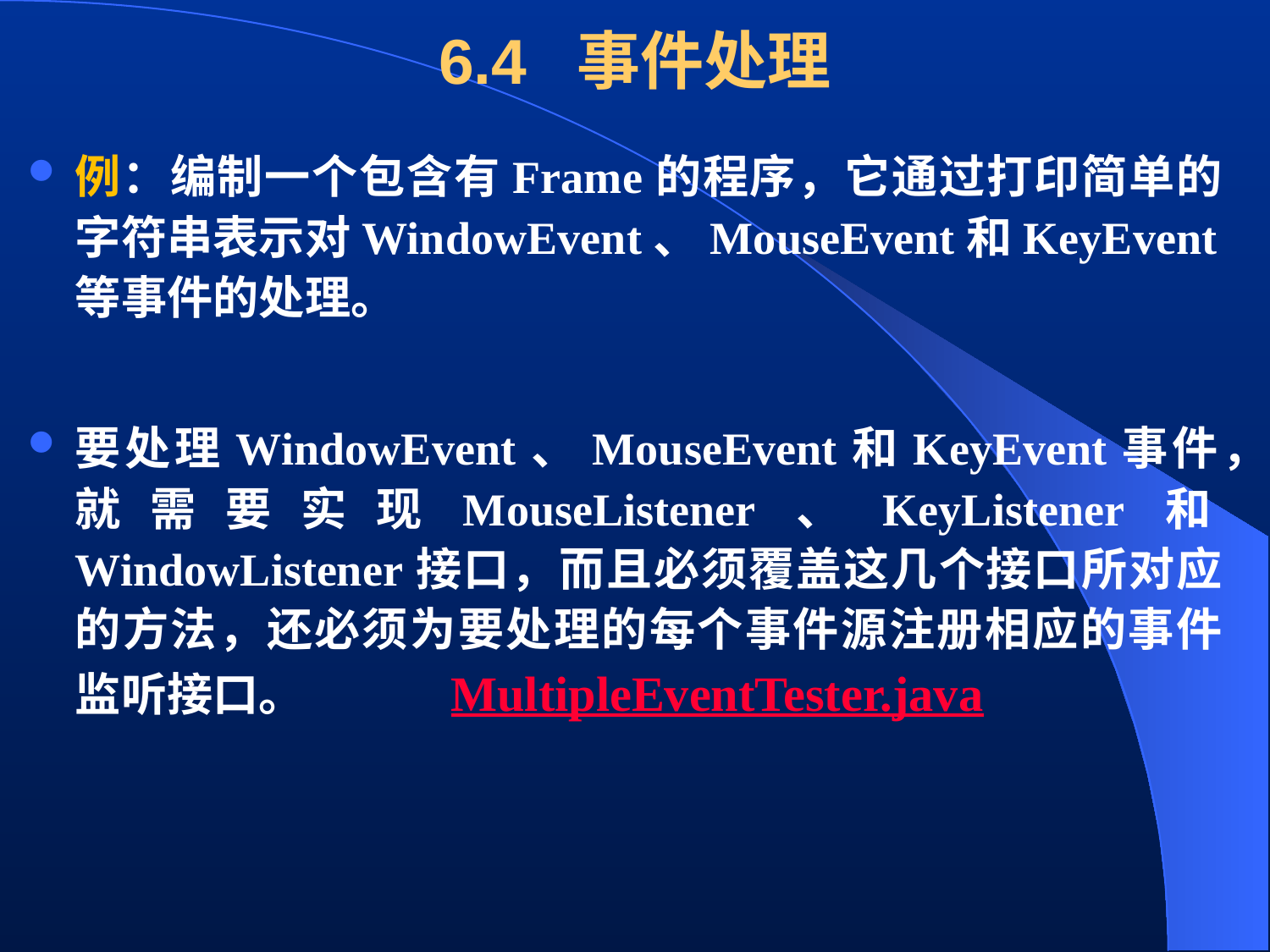

# 6.4  事件处理
例：编制一个包含有Frame的程序，它通过打印简单的字符串表示对WindowEvent、MouseEvent和KeyEvent等事件的处理。

要处理WindowEvent、MouseEvent和KeyEvent事件，就需要实现MouseListener、KeyListener和WindowListener接口，而且必须覆盖这几个接口所对应的方法，还必须为要处理的每个事件源注册相应的事件监听接口。             MultipleEventTester.java